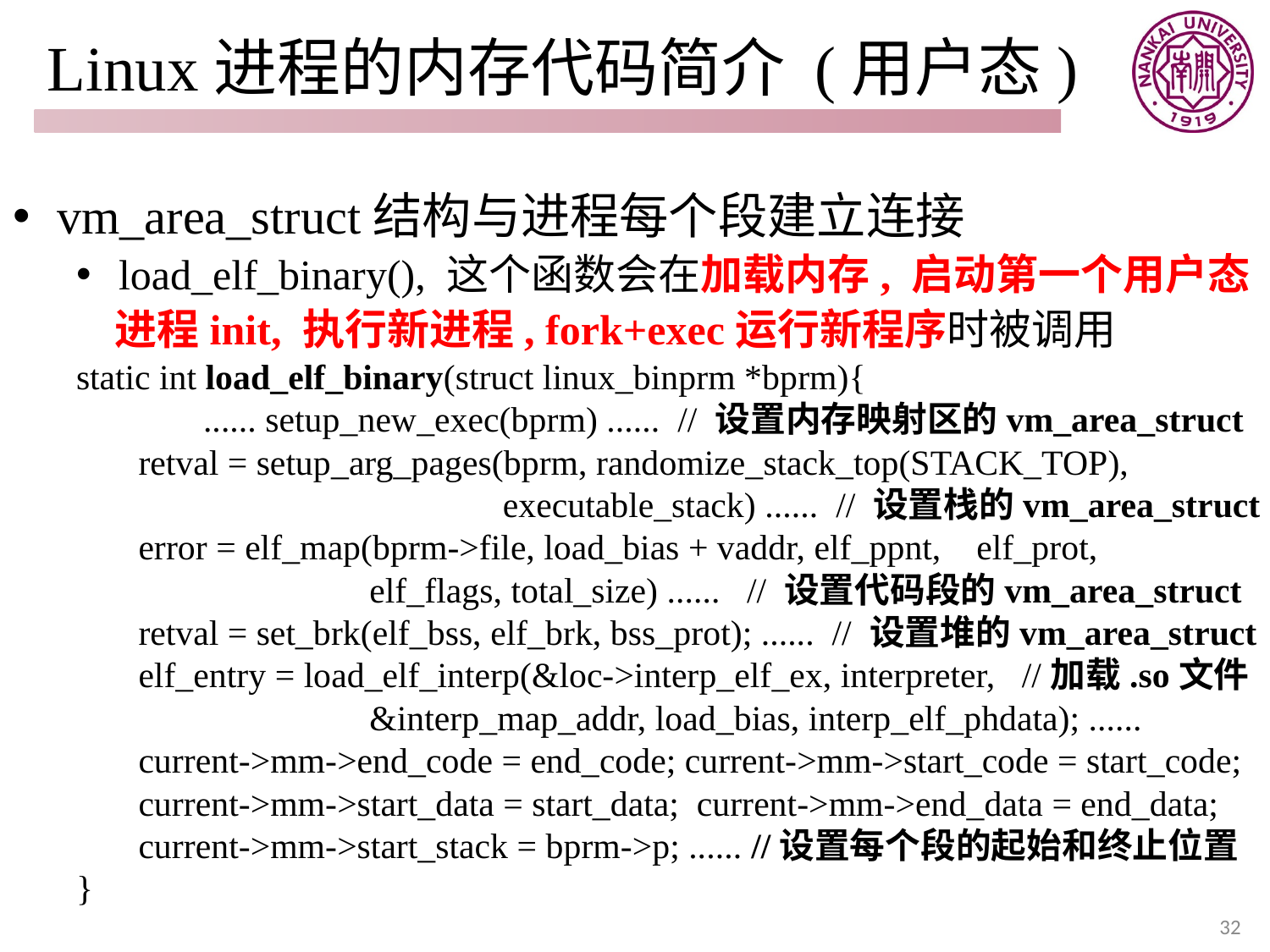

# Linux进程的内存代码简介 (用户态)
 vm_area_struct结构与进程每个段建立连接
 load_elf_binary(), 这个函数会在加载内存, 启动第一个用户态
   进程init, 执行新进程, fork+exec运行新程序时被调用
static int load_elf_binary(struct linux_binprm *bprm){
	...... setup_new_exec(bprm) ......  // 设置内存映射区的vm_area_struct
       retval = setup_arg_pages(bprm, randomize_stack_top(STACK_TOP),
                                                executable_stack) ......  // 设置栈的vm_area_struct
       error = elf_map(bprm->file, load_bias + vaddr, elf_ppnt,    elf_prot,
                                 elf_flags, total_size) ......   // 设置代码段的vm_area_struct
       retval = set_brk(elf_bss, elf_brk, bss_prot); ......  // 设置堆的vm_area_struct
       elf_entry = load_elf_interp(&loc->interp_elf_ex, interpreter,   //加载.so文件
                                 &interp_map_addr, load_bias, interp_elf_phdata); ......
       current->mm->end_code = end_code; current->mm->start_code = start_code;
       current->mm->start_data = start_data;  current->mm->end_data = end_data;
       current->mm->start_stack = bprm->p; ...... //设置每个段的起始和终止位置
}
32